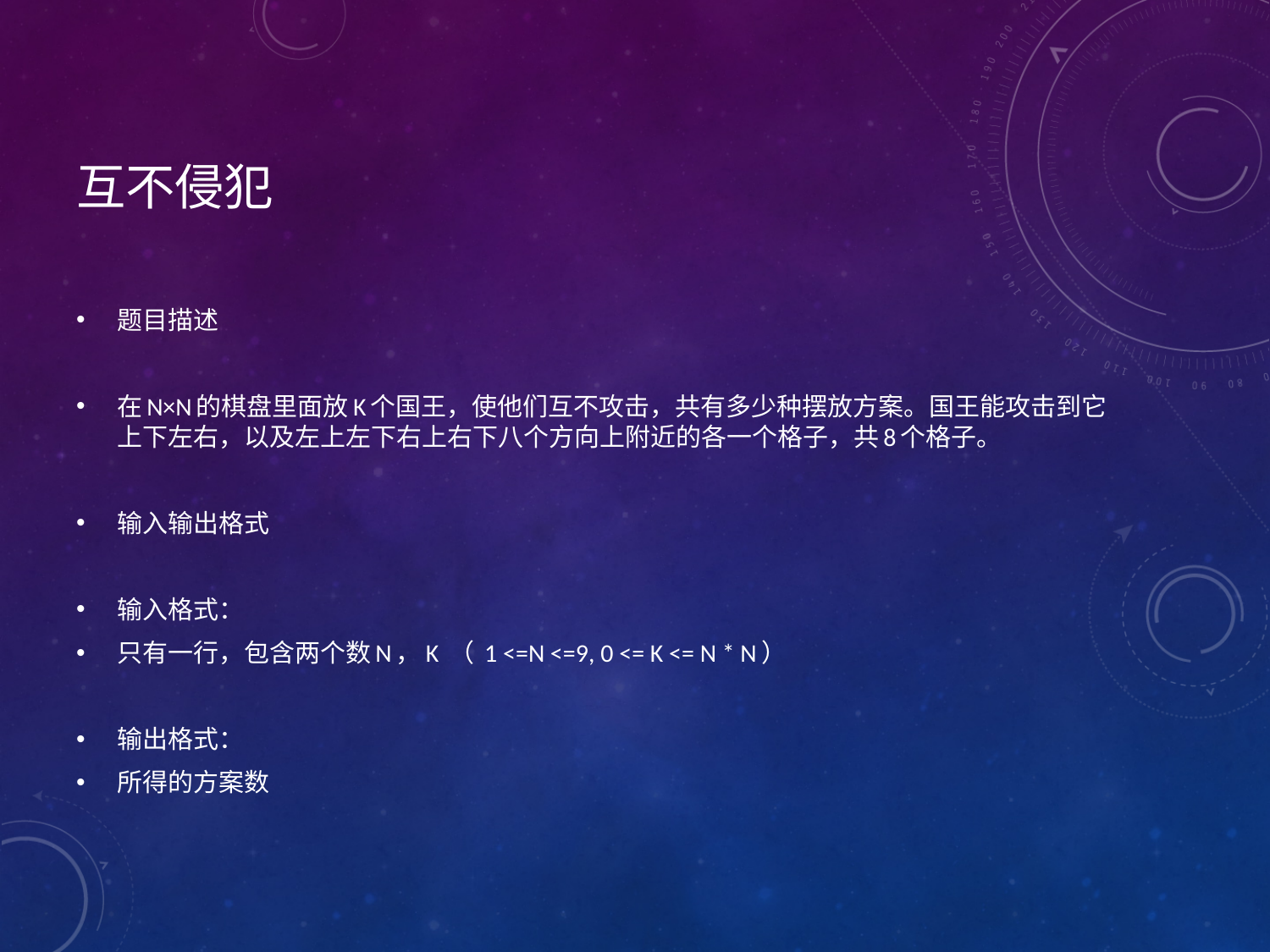

# 互不侵犯
题目描述

在N×N的棋盘里面放K个国王，使他们互不攻击，共有多少种摆放方案。国王能攻击到它上下左右，以及左上左下右上右下八个方向上附近的各一个格子，共8个格子。

输入输出格式

输入格式：
只有一行，包含两个数N，K （ 1 <=N <=9, 0 <= K <= N * N）

输出格式：
所得的方案数